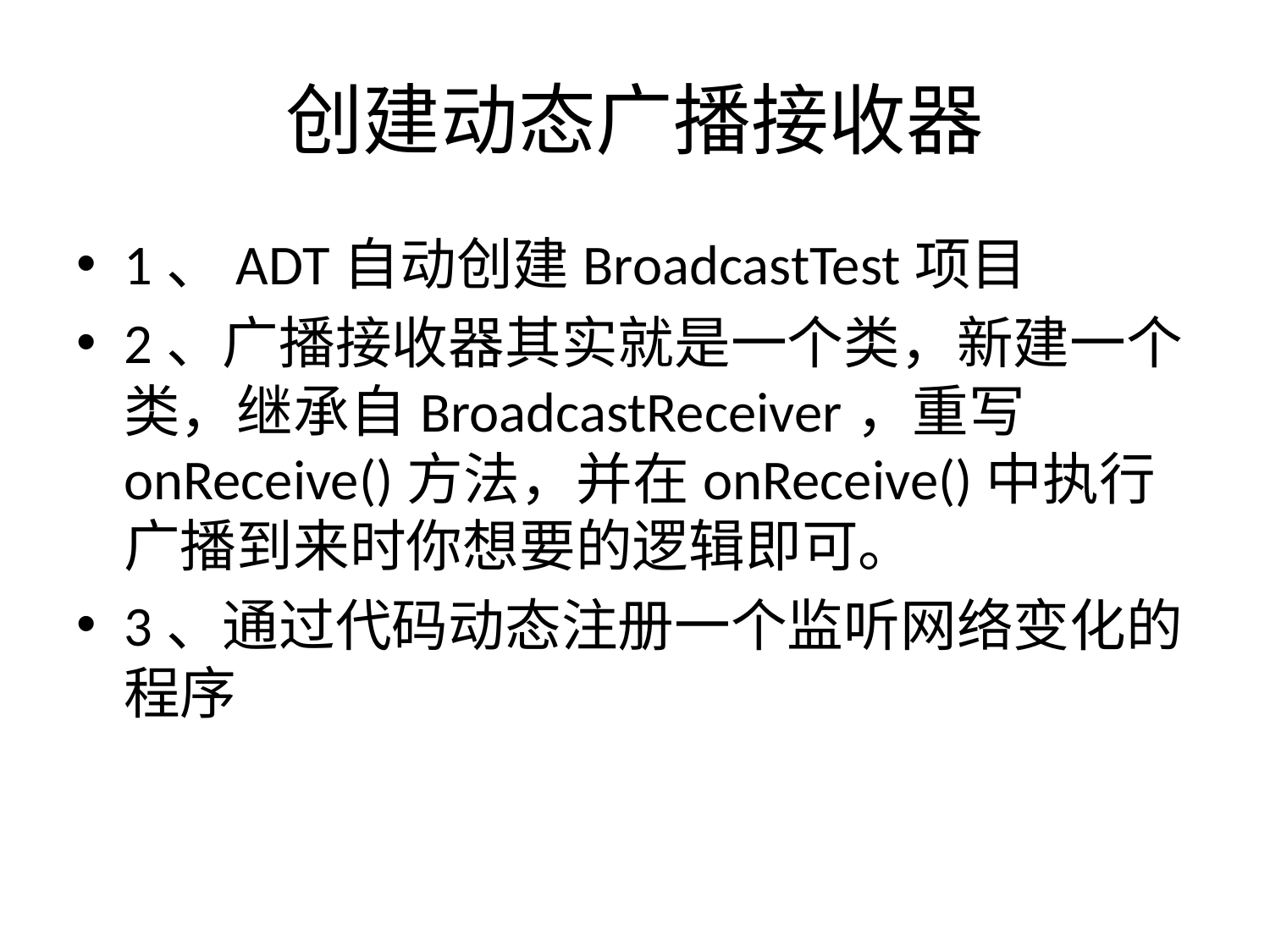

# 创建动态广播接收器
1、ADT自动创建BroadcastTest项目
2、广播接收器其实就是一个类，新建一个类，继承自BroadcastReceiver，重写onReceive()方法，并在onReceive()中执行广播到来时你想要的逻辑即可。
3、通过代码动态注册一个监听网络变化的程序